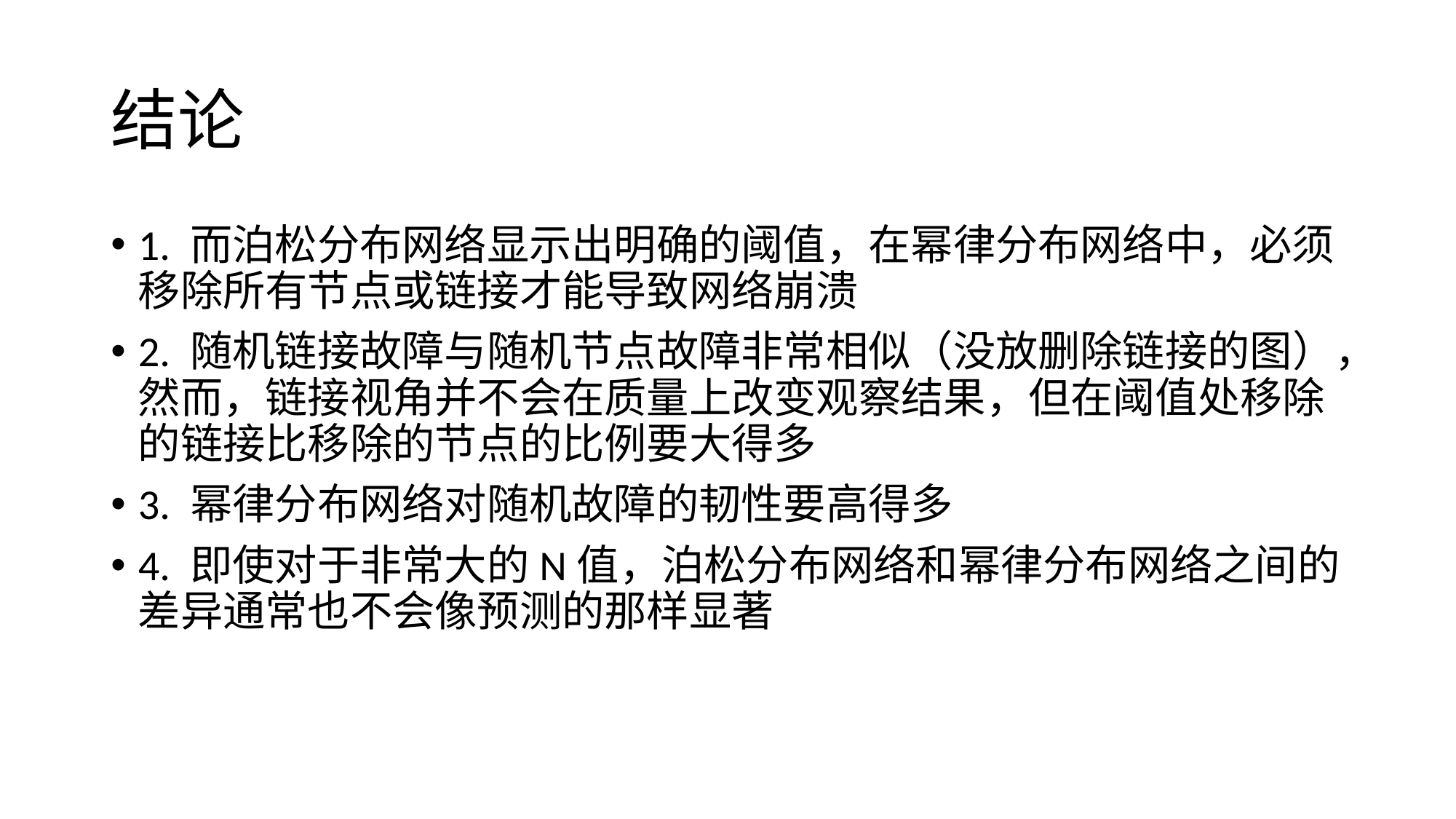

# 结论
1. 而泊松分布网络显示出明确的阈值，在幂律分布网络中，必须移除所有节点或链接才能导致网络崩溃
2. 随机链接故障与随机节点故障非常相似（没放删除链接的图），然而，链接视角并不会在质量上改变观察结果，但在阈值处移除的链接比移除的节点的比例要大得多
3. 幂律分布网络对随机故障的韧性要高得多
4. 即使对于非常大的N值，泊松分布网络和幂律分布网络之间的差异通常也不会像预测的那样显著